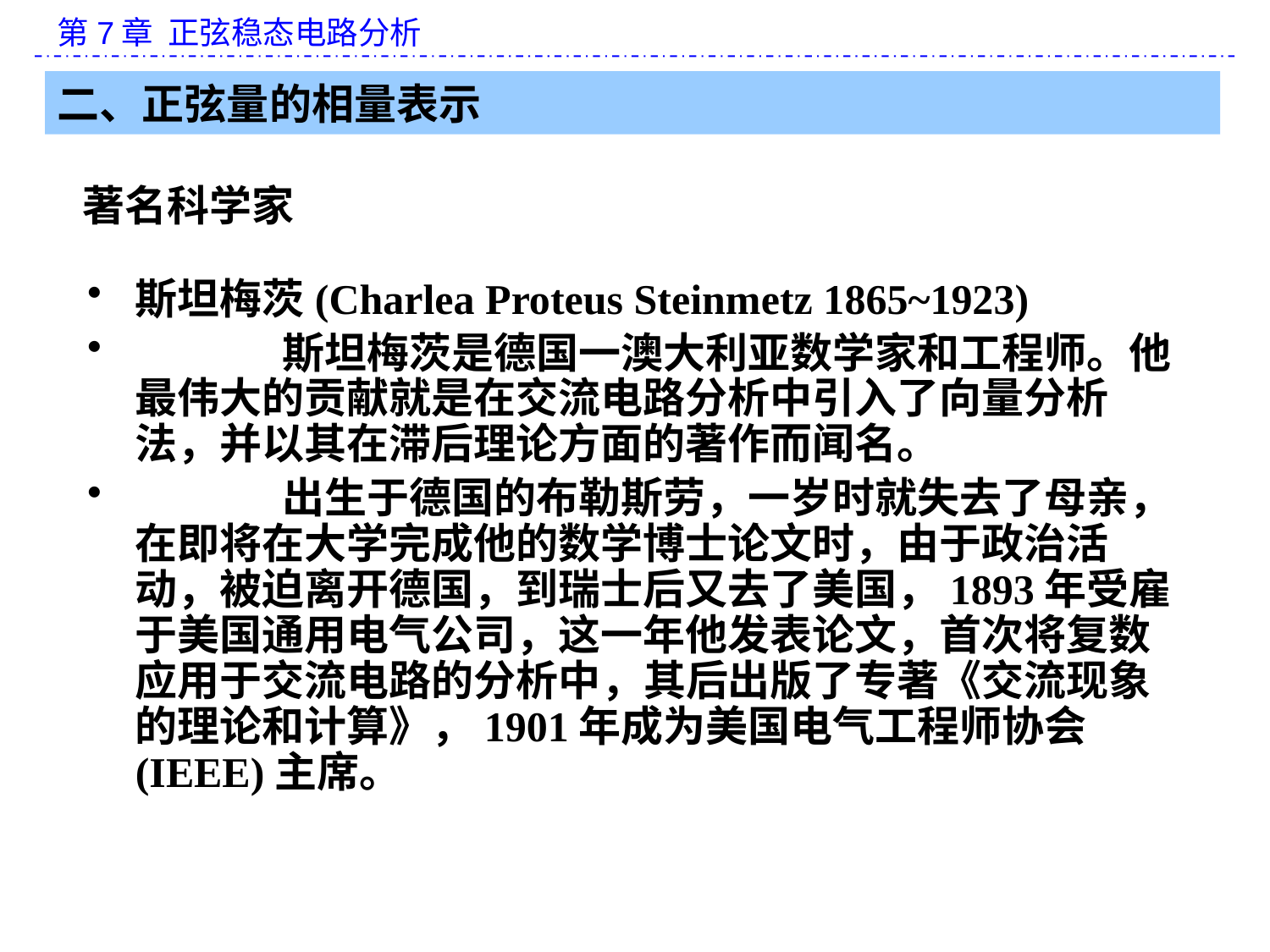

二、正弦量的相量表示
# 著名科学家
斯坦梅茨(Charlea Proteus Steinmetz 1865~1923)
	 斯坦梅茨是德国一澳大利亚数学家和工程师。他最伟大的贡献就是在交流电路分析中引入了向量分析法，并以其在滞后理论方面的著作而闻名。
	 出生于德国的布勒斯劳，一岁时就失去了母亲，在即将在大学完成他的数学博士论文时，由于政治活动，被迫离开德国，到瑞士后又去了美国，1893年受雇于美国通用电气公司，这一年他发表论文，首次将复数应用于交流电路的分析中，其后出版了专著《交流现象的理论和计算》，1901年成为美国电气工程师协会(IEEE)主席。